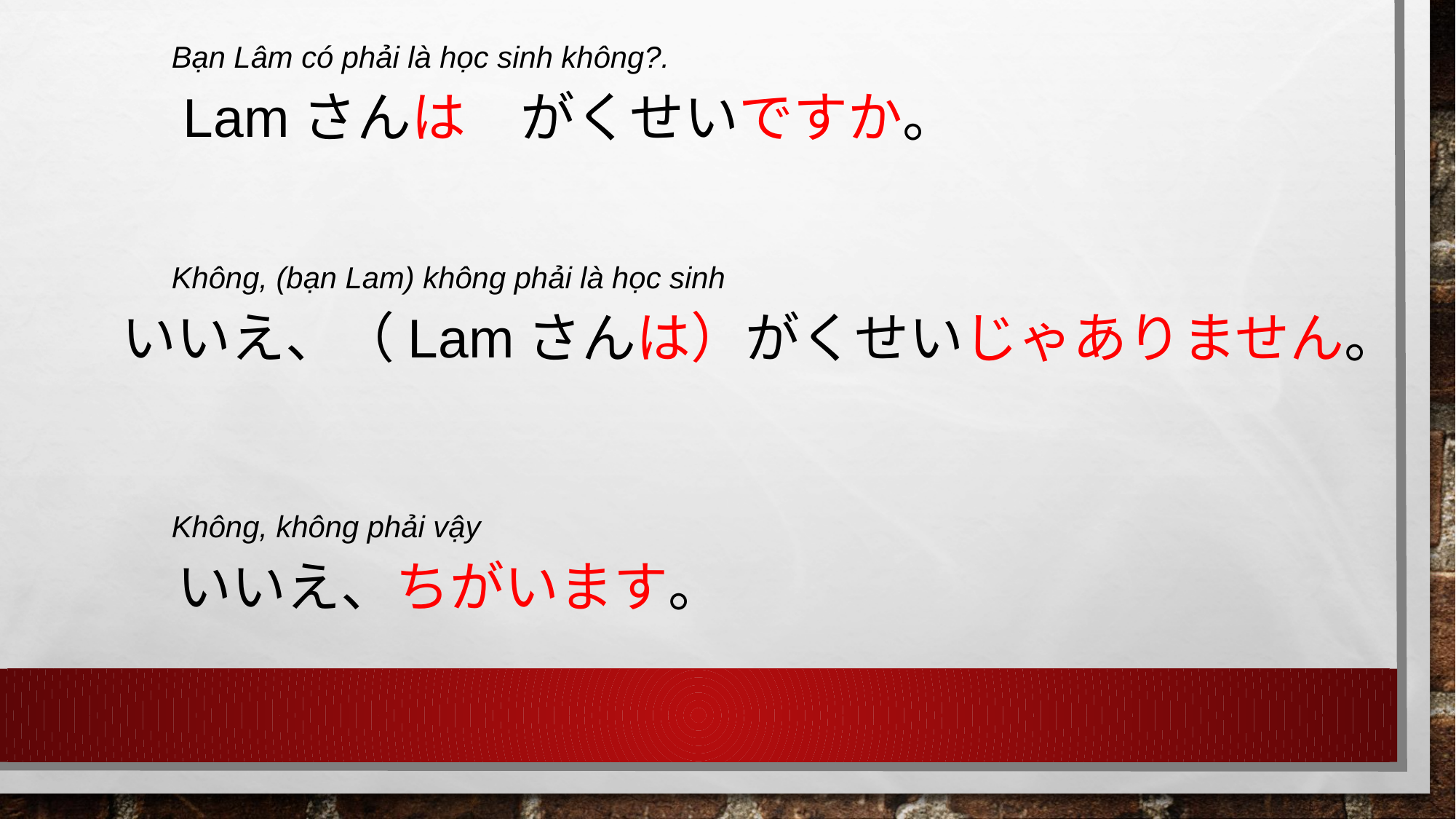

Bạn Lâm có phải là học sinh không?.
Lamさんは　がくせいですか。
Không, (bạn Lam) không phải là học sinh
いいえ、（Lamさんは）がくせいじゃありません。
Không, không phải vậy
いいえ、ちがいます。